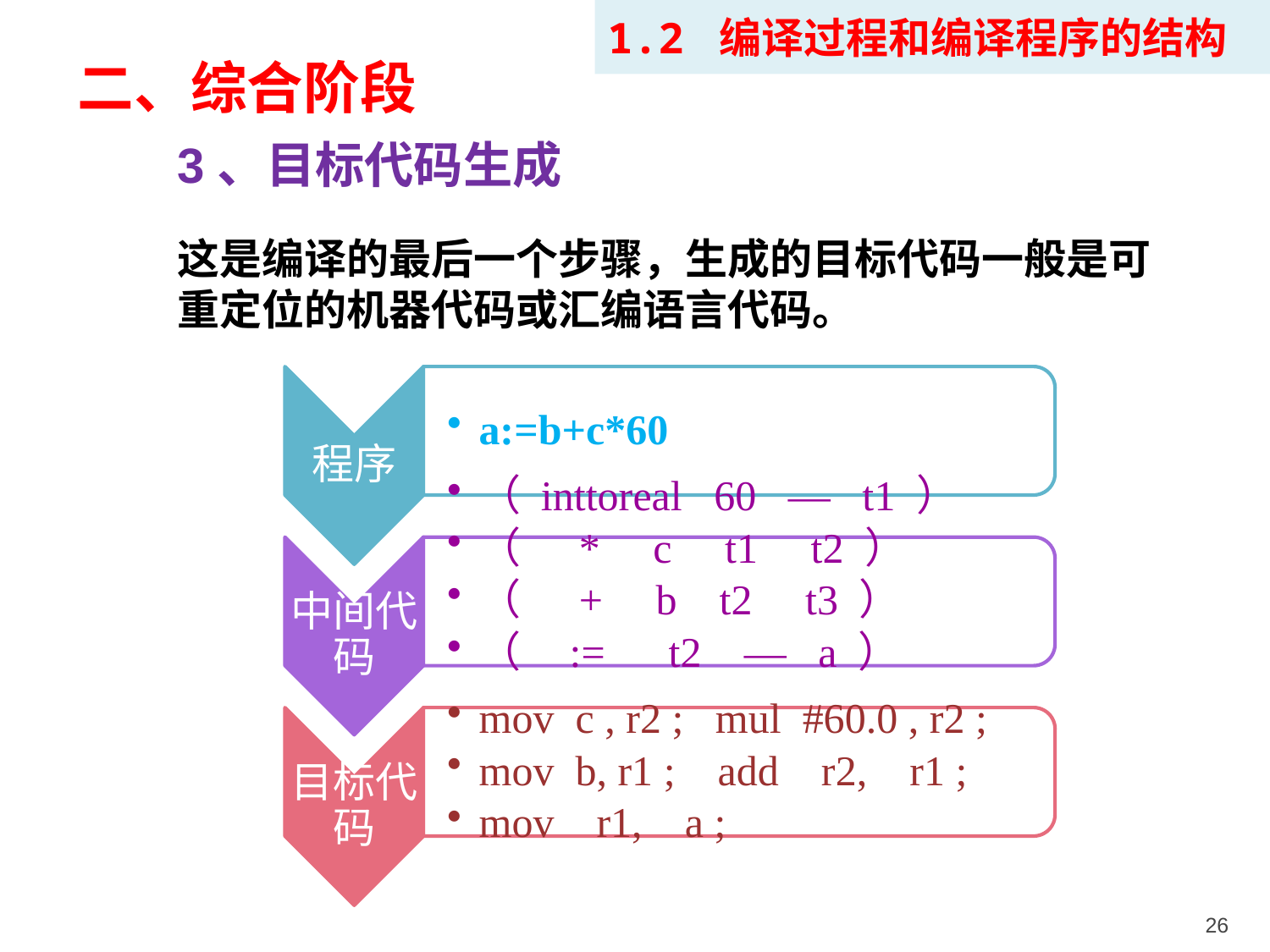

1.2 编译过程和编译程序的结构
二、综合阶段
3、目标代码生成
这是编译的最后一个步骤，生成的目标代码一般是可重定位的机器代码或汇编语言代码。
程序
a:=b+c*60
中间代码
（ inttoreal   60   —   t1 ）
（     *     c     t1     t2 ）
（     +     b    t2     t3 ）
（    :=      t2    —   a ）

目标代码
mov  c , r2 ;   mul  #60.0 , r2 ;
mov  b, r1 ;    add    r2,    r1 ;
mov    r1,    a ;
26